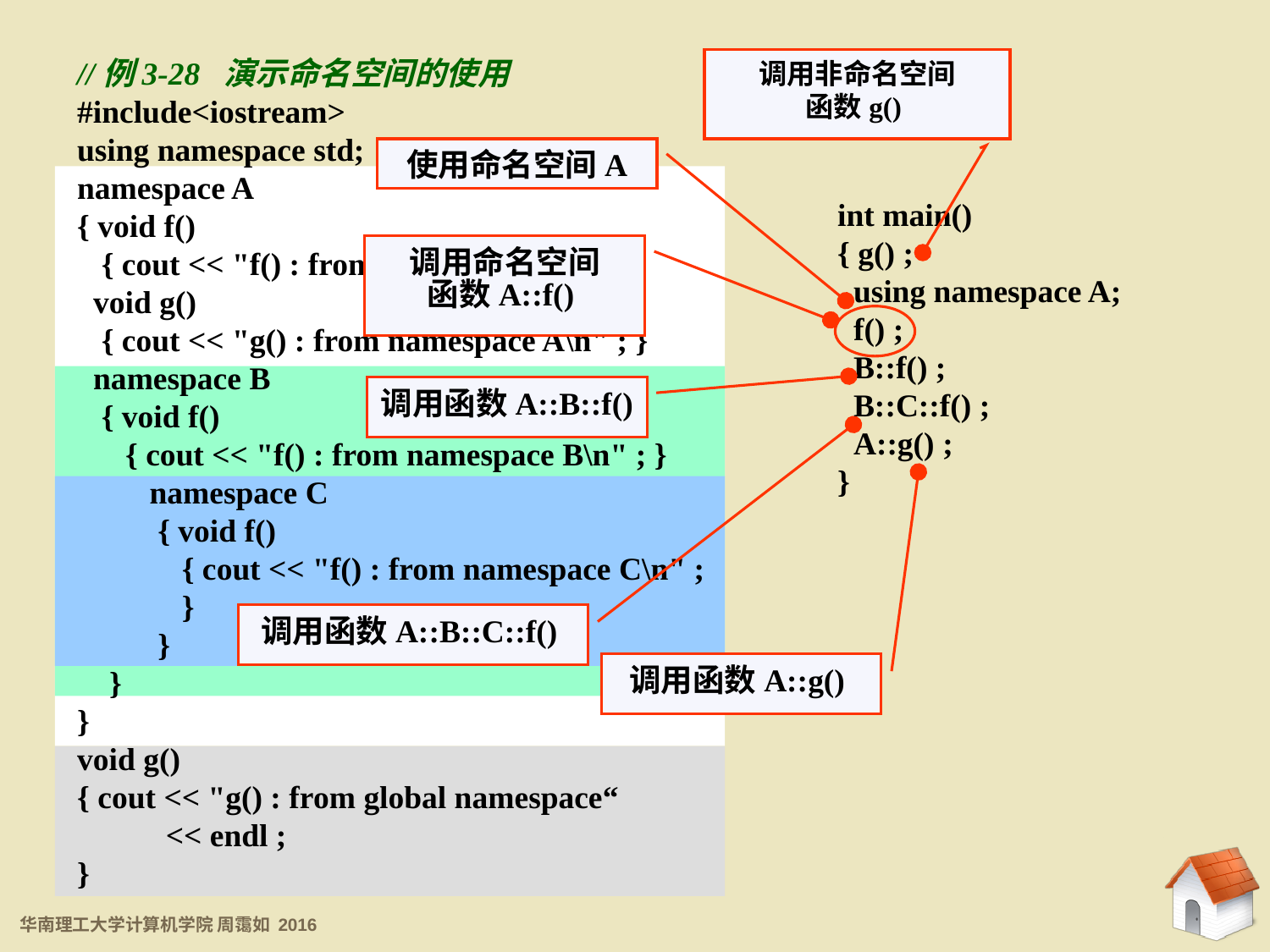

//例3-28  演示命名空间的使用
#include<iostream>
using namespace std;
namespace A
{ void f()
   { cout << "f() : from namespace A\n"; }
  void g()
   { cout << "g() : from namespace A\n" ; }
  namespace B
   { void f()
      { cout << "f() : from namespace B\n" ; }
         namespace C
          { void f()
             { cout << "f() : from namespace C\n" ;
             }
          }
    }
}
void g()
{ cout << "g() : from global namespace“
           << endl ;
}
调用非命名空间
函数g()
使用命名空间A

int main()
{ g() ;
  using namespace A;
  f() ;
  B::f() ;
  B::C::f() ;
  A::g() ;
}
调用命名空间
函数A::f()

调用函数A::B::f()

调用函数A::B::C::f()
调用函数A::g()